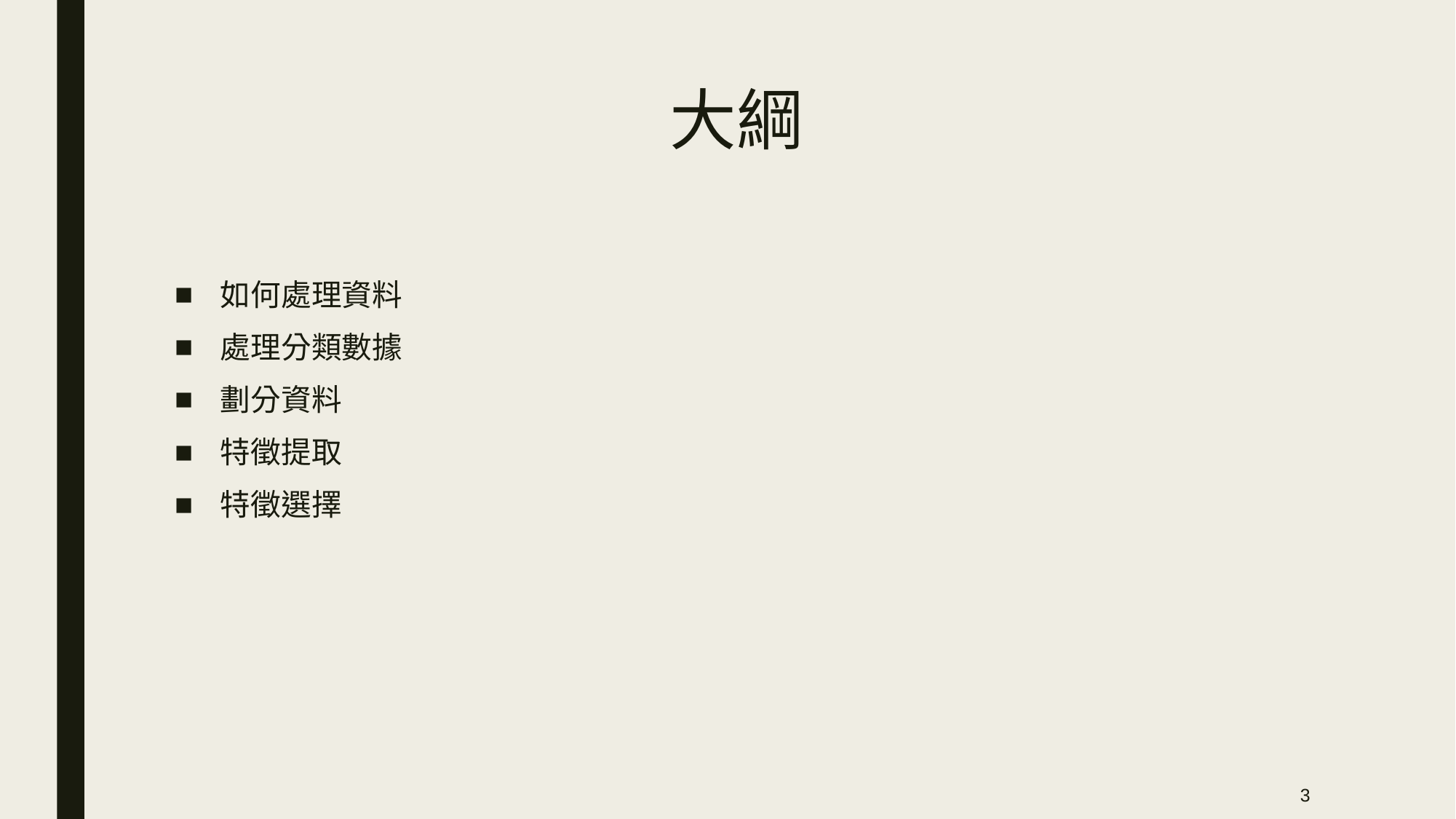

# 大綱
如何處理資料
處理分類數據
劃分資料
特徵提取
特徵選擇

3